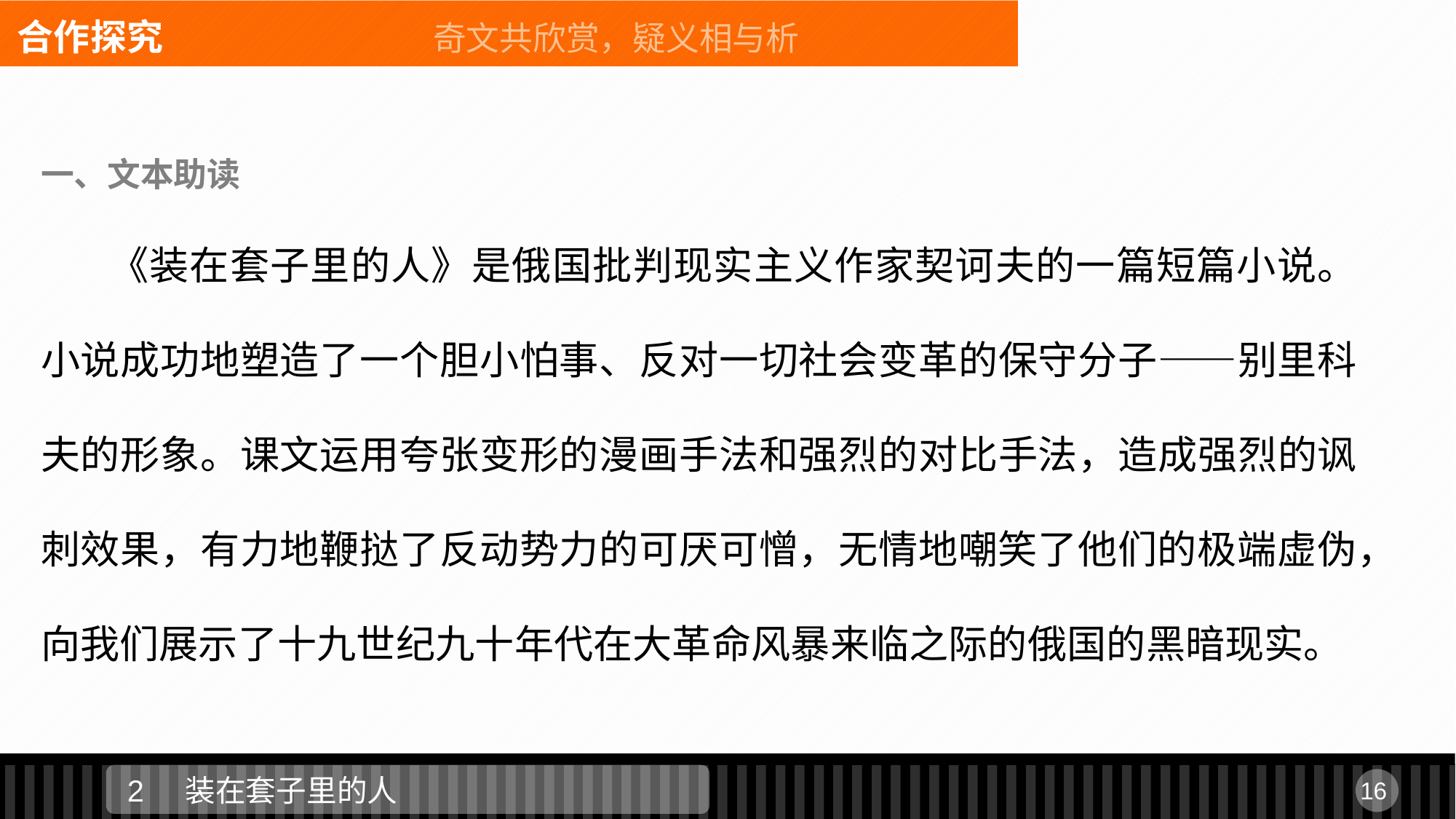

合作探究                                 奇文共欣赏，疑义相与析
一、文本助读
      《装在套子里的人》是俄国批判现实主义作家契诃夫的一篇短篇小说。小说成功地塑造了一个胆小怕事、反对一切社会变革的保守分子——别里科夫的形象。课文运用夸张变形的漫画手法和强烈的对比手法，造成强烈的讽刺效果，有力地鞭挞了反动势力的可厌可憎，无情地嘲笑了他们的极端虚伪，向我们展示了十九世纪九十年代在大革命风暴来临之际的俄国的黑暗现实。